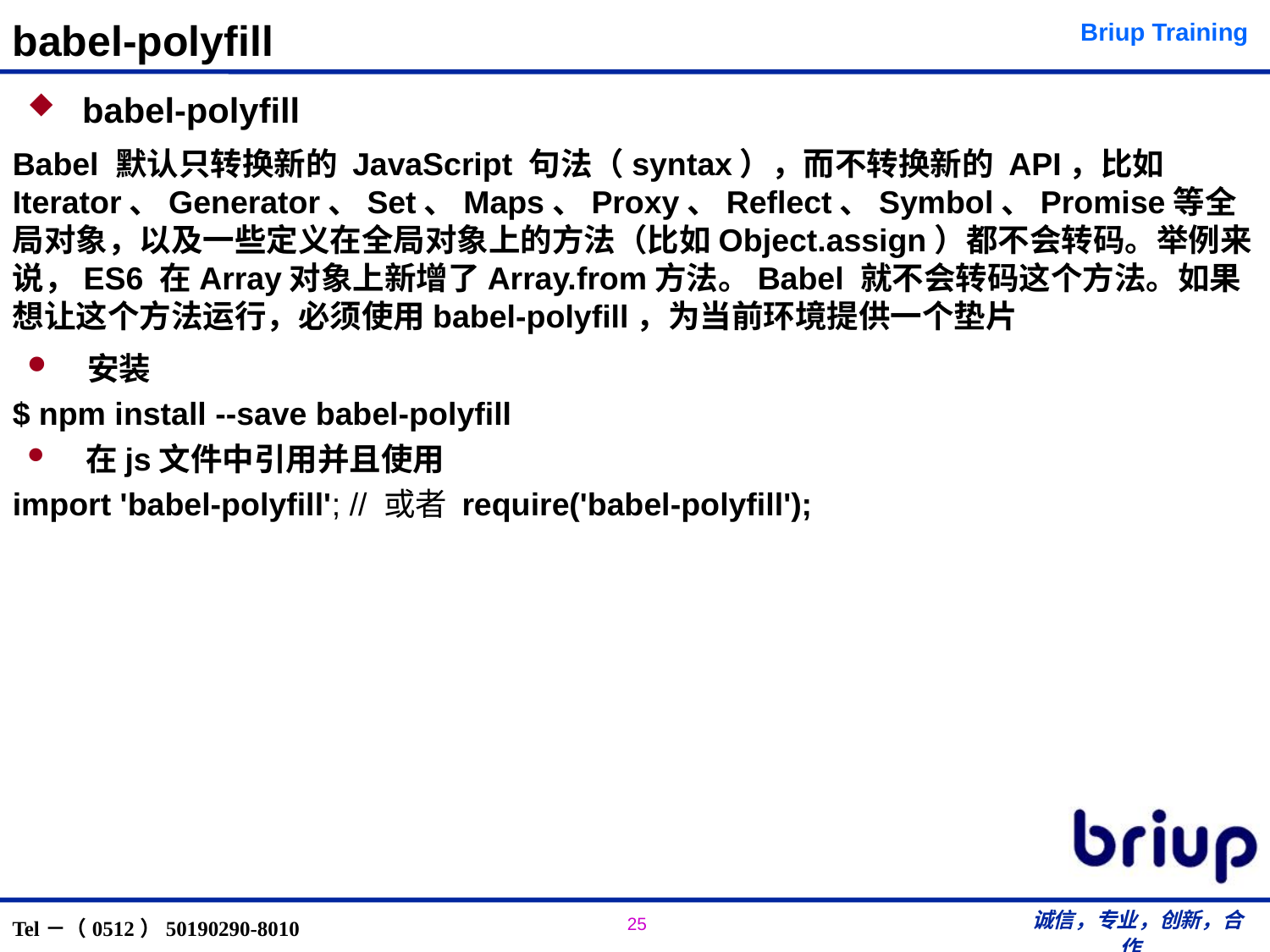

# babel-polyfill
 babel-polyfill
Babel 默认只转换新的 JavaScript 句法（syntax），而不转换新的 API，比如Iterator、Generator、Set、Maps、Proxy、Reflect、Symbol、Promise等全局对象，以及一些定义在全局对象上的方法（比如Object.assign）都不会转码。举例来说，ES6 在Array对象上新增了Array.from方法。Babel 就不会转码这个方法。如果想让这个方法运行，必须使用babel-polyfill，为当前环境提供一个垫片
 安装
$ npm install --save babel-polyfill
 在js文件中引用并且使用
import 'babel-polyfill'; // 或者 require('babel-polyfill');